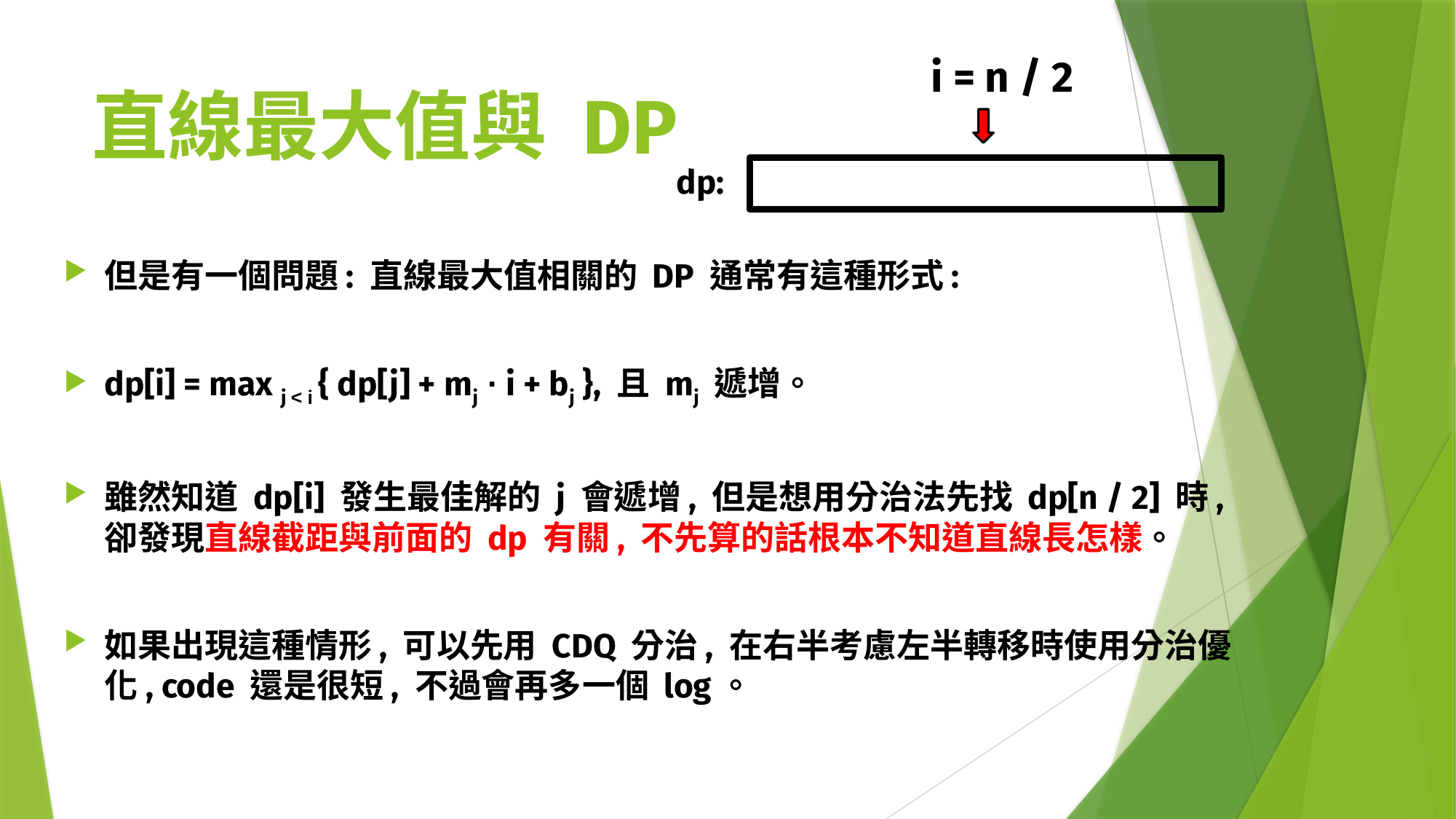

i = n / 2
# 直線最大值與 DP

dp:

但是有一個問題: 直線最大值相關的 DP 通常有這種形式:

dp[i] = max j < i { dp[j] + mj ∙ i + bj }, 且 mj 遞增。

雖然知道 dp[i] 發生最佳解的 j 會遞增, 但是想用分治法先找 dp[n / 2] 時, 卻發現直線截距與前面的 dp 有關, 不先算的話根本不知道直線長怎樣。

如果出現這種情形, 可以先用 CDQ 分治, 在右半考慮左半轉移時使用分治優化, code 還是很短, 不過會再多一個 log。